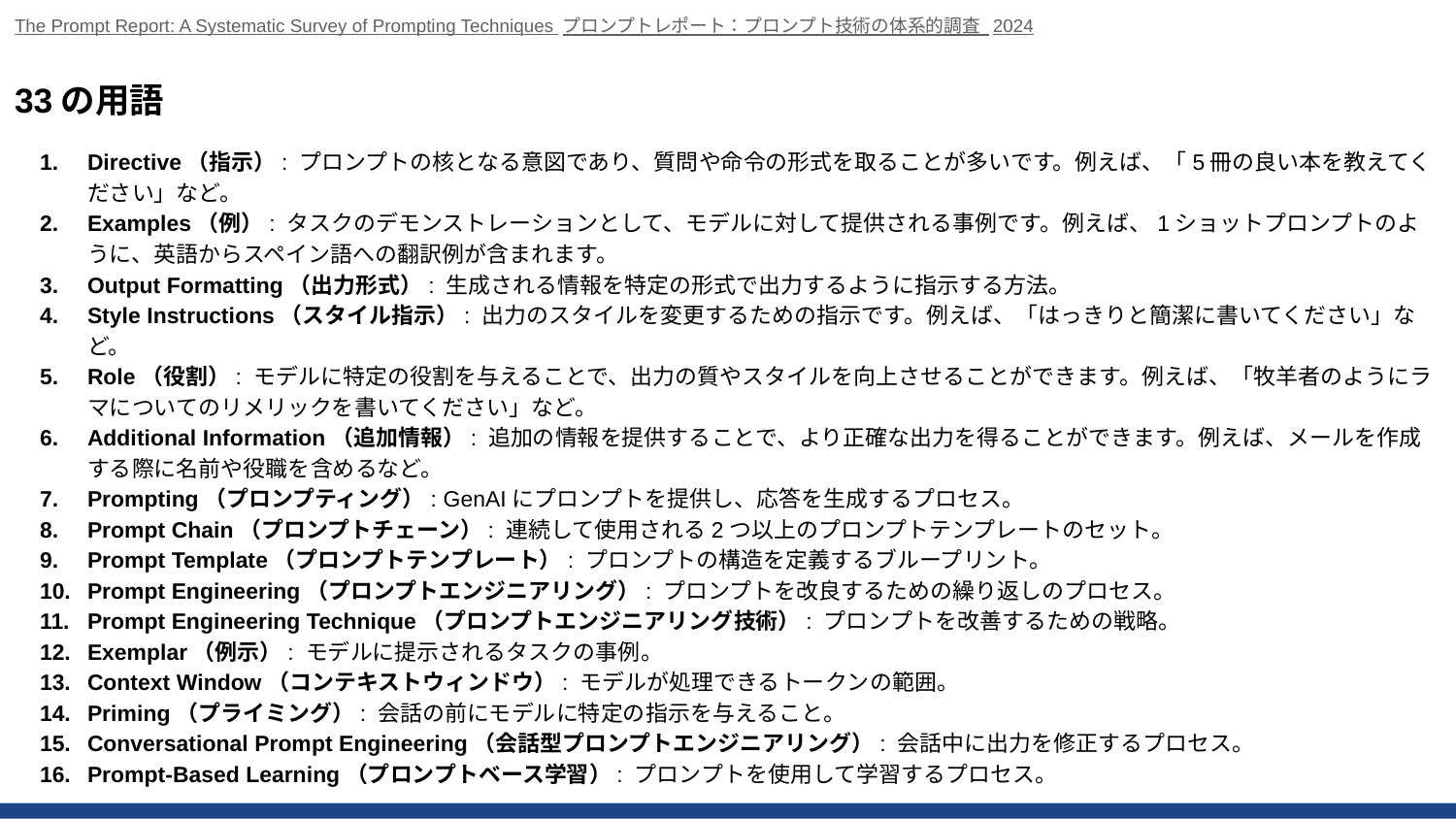

The Prompt Report: A Systematic Survey of Prompting Techniques プロンプトレポート：プロンプト技術の体系的調査  2024
33の用語
Directive（指示）: プロンプトの核となる意図であり、質問や命令の形式を取ることが多いです。例えば、「5冊の良い本を教えてください」など。
Examples（例）: タスクのデモンストレーションとして、モデルに対して提供される事例です。例えば、1ショットプロンプトのように、英語からスペイン語への翻訳例が含まれます。
Output Formatting（出力形式）: 生成される情報を特定の形式で出力するように指示する方法。
Style Instructions（スタイル指示）: 出力のスタイルを変更するための指示です。例えば、「はっきりと簡潔に書いてください」など。
Role（役割）: モデルに特定の役割を与えることで、出力の質やスタイルを向上させることができます。例えば、「牧羊者のようにラマについてのリメリックを書いてください」など。
Additional Information（追加情報）: 追加の情報を提供することで、より正確な出力を得ることができます。例えば、メールを作成する際に名前や役職を含めるなど。
Prompting（プロンプティング）: GenAIにプロンプトを提供し、応答を生成するプロセス。
Prompt Chain（プロンプトチェーン）: 連続して使用される2つ以上のプロンプトテンプレートのセット。
Prompt Template（プロンプトテンプレート）: プロンプトの構造を定義するブループリント。
Prompt Engineering（プロンプトエンジニアリング）: プロンプトを改良するための繰り返しのプロセス。
Prompt Engineering Technique（プロンプトエンジニアリング技術）: プロンプトを改善するための戦略。
Exemplar（例示）: モデルに提示されるタスクの事例。
Context Window（コンテキストウィンドウ）: モデルが処理できるトークンの範囲。
Priming（プライミング）: 会話の前にモデルに特定の指示を与えること。
Conversational Prompt Engineering（会話型プロンプトエンジニアリング）: 会話中に出力を修正するプロセス。
Prompt-Based Learning（プロンプトベース学習）: プロンプトを使用して学習するプロセス。